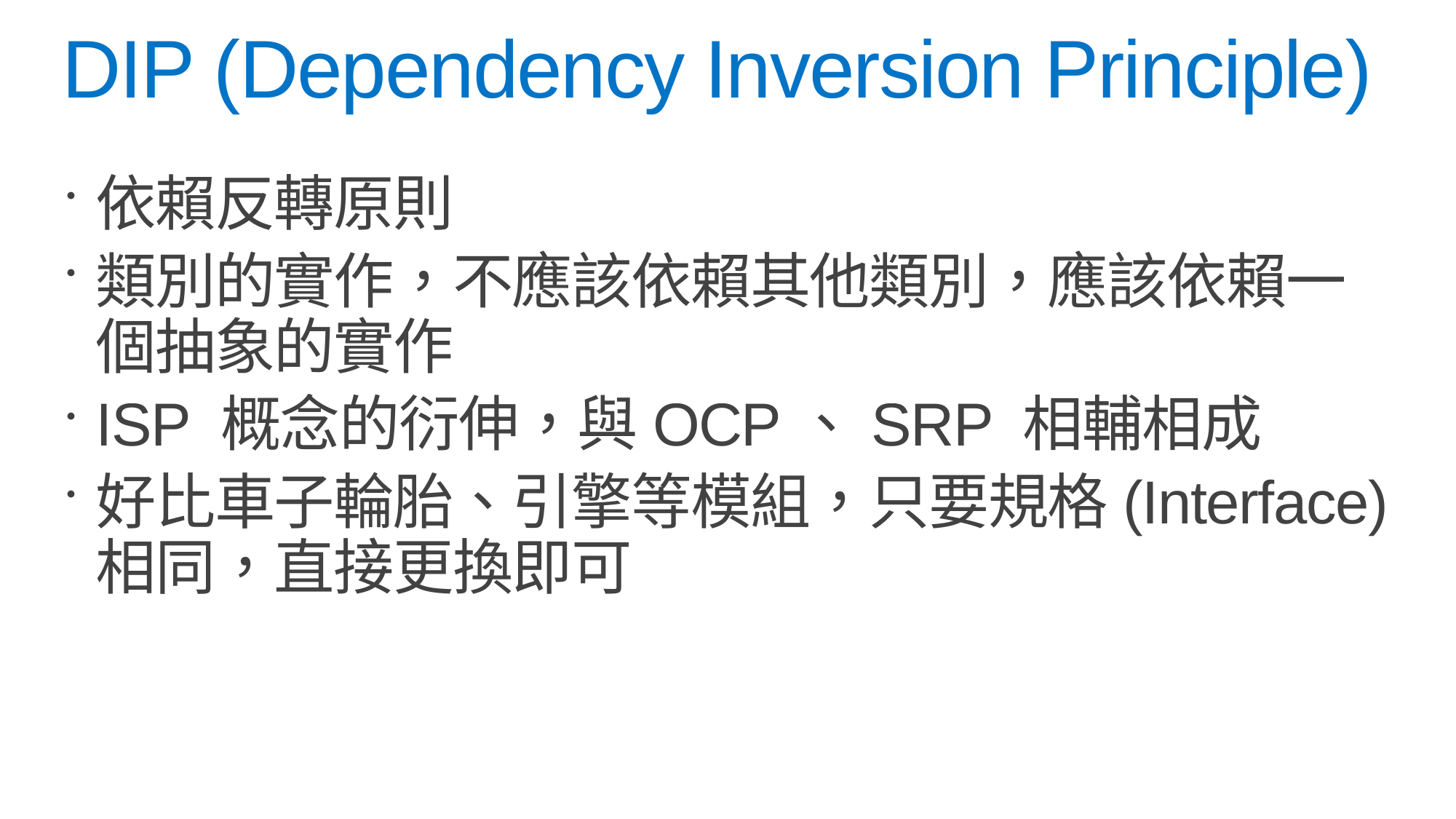

# DIP (Dependency Inversion Principle)
依賴反轉原則
類別的實作，不應該依賴其他類別，應該依賴一個抽象的實作
ISP 概念的衍伸，與OCP、SRP 相輔相成
好比車子輪胎、引擎等模組，只要規格(Interface)相同，直接更換即可